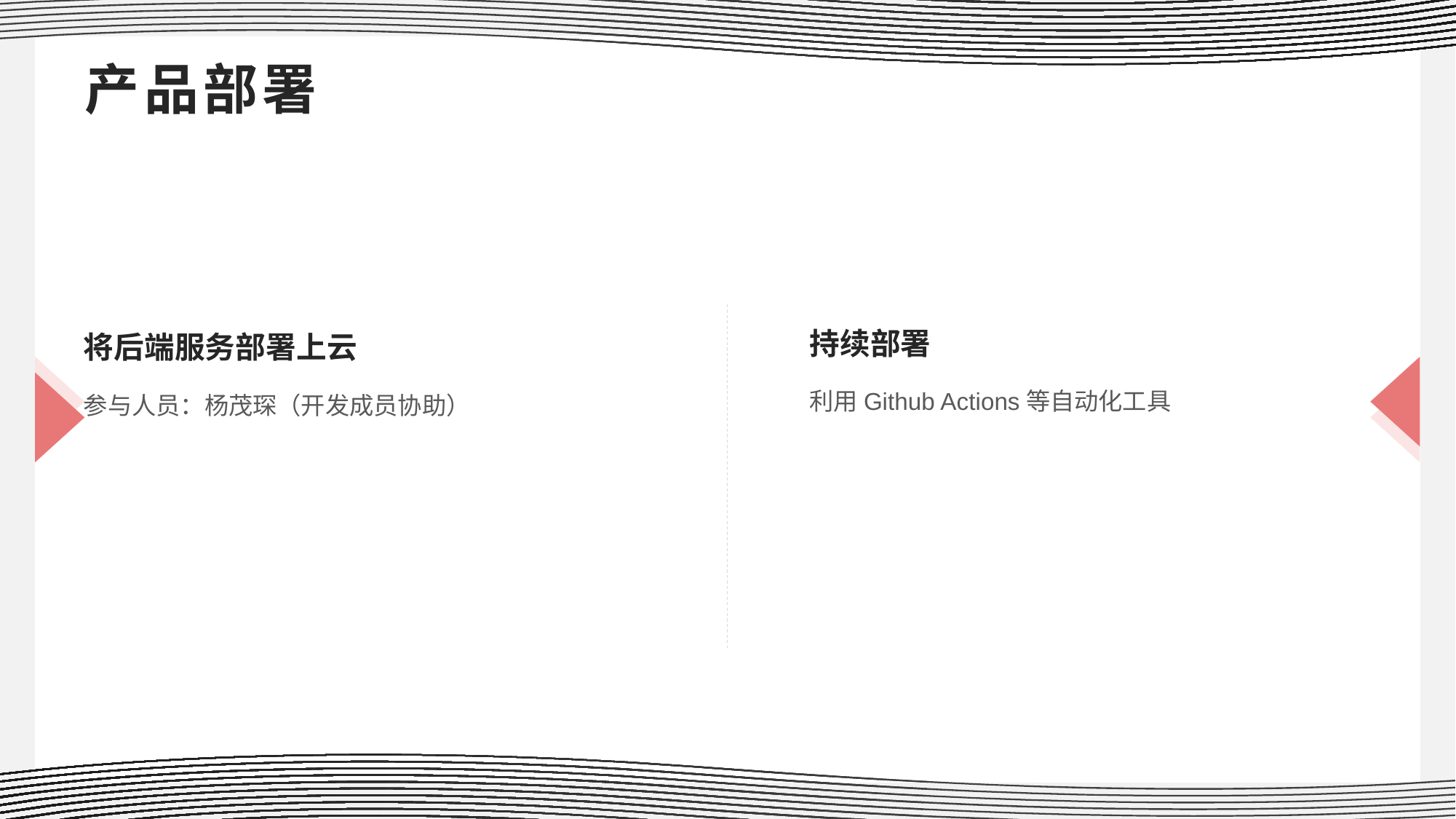

产品部署
持续部署
将后端服务部署上云

利用Github Actions等自动化工具
参与人员：杨茂琛（开发成员协助）